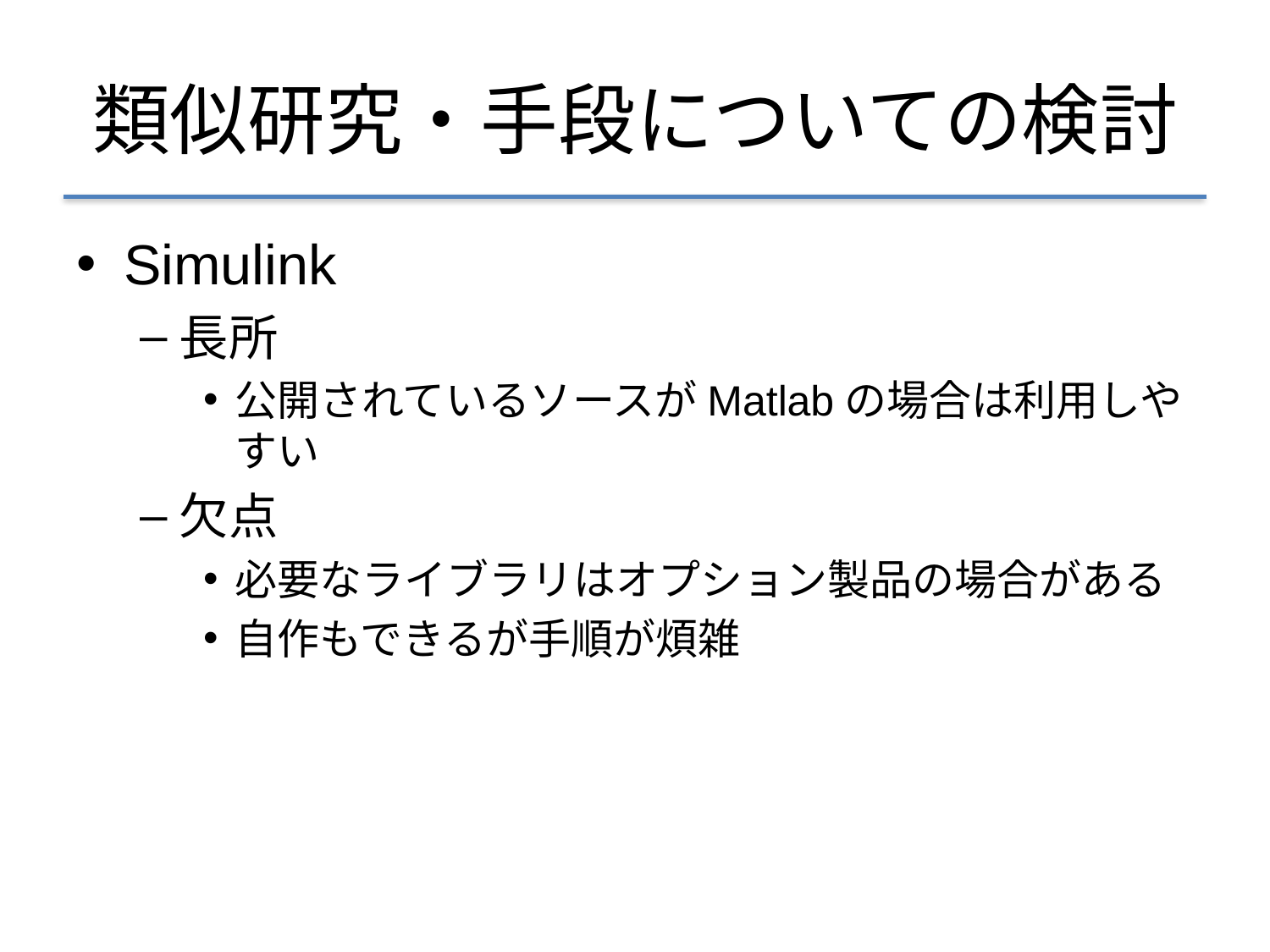

# 類似研究・手段についての検討
Simulink
長所
公開されているソースがMatlabの場合は利用しやすい
欠点
必要なライブラリはオプション製品の場合がある
自作もできるが手順が煩雑